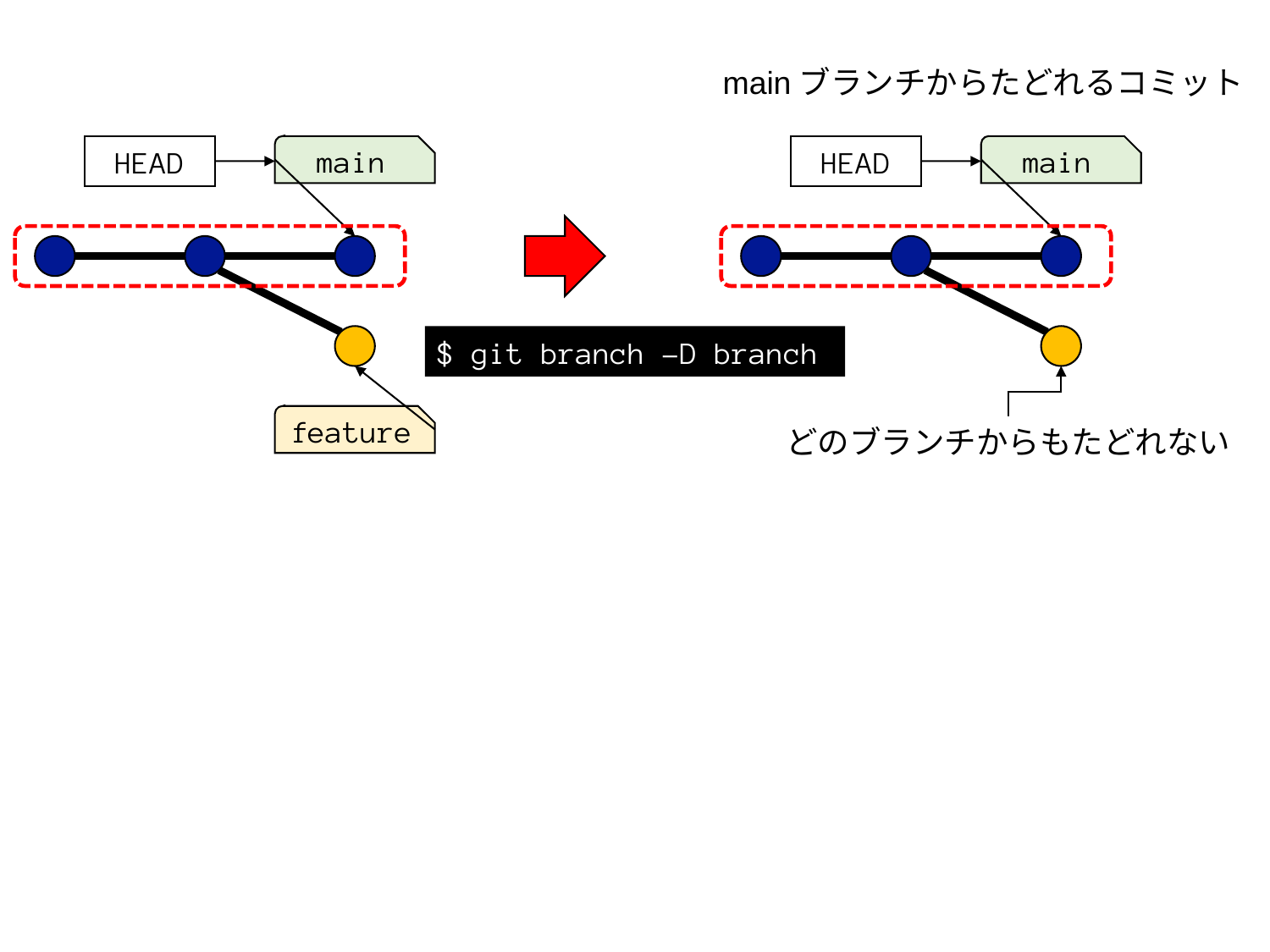

mainブランチからたどれるコミット
HEAD
main
HEAD
main

$ git branch -D branch

feature
どのブランチからもたどれない